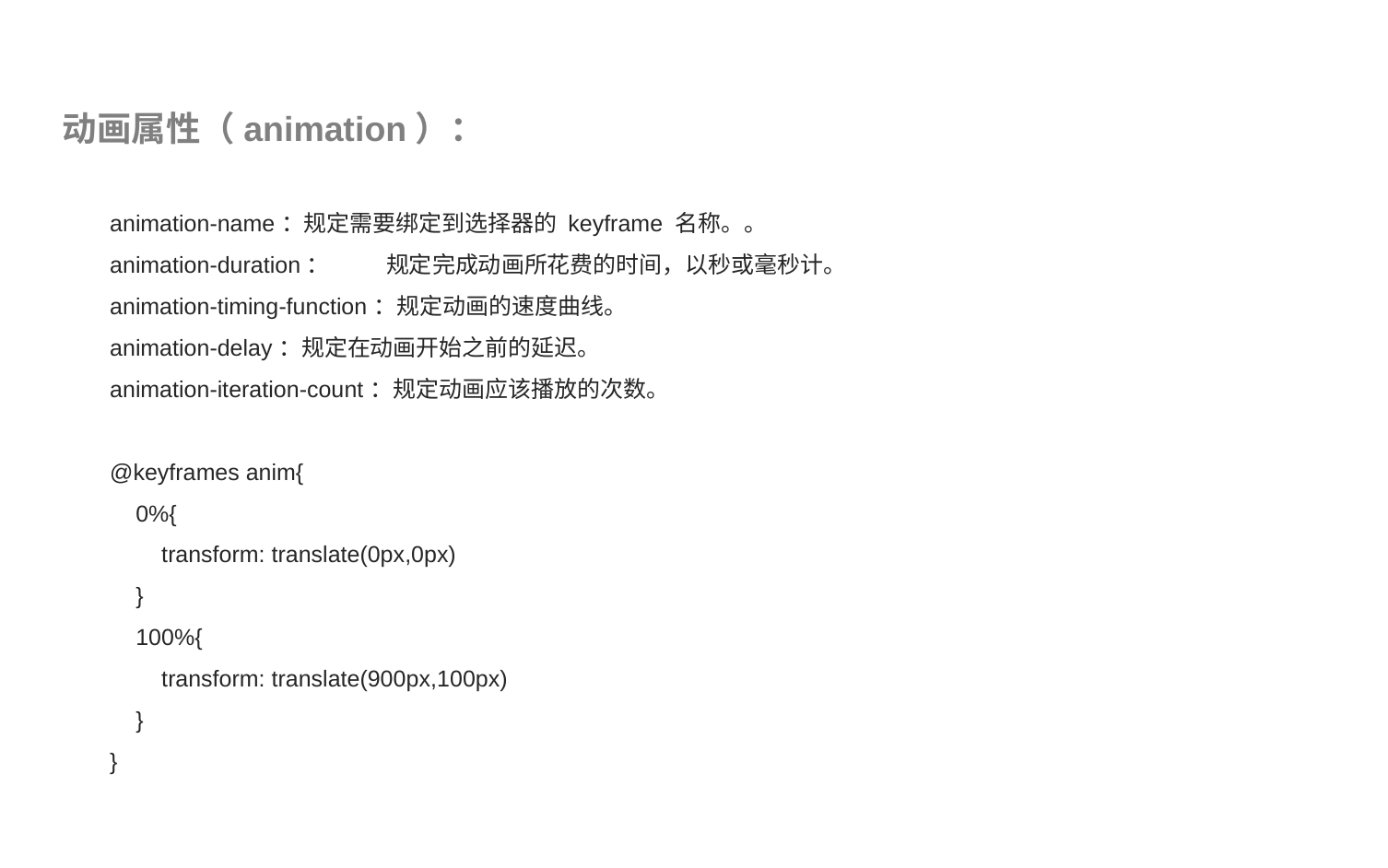

动画属性（animation）：
animation-name：规定需要绑定到选择器的 keyframe 名称。。
animation-duration：	规定完成动画所花费的时间，以秒或毫秒计。
animation-timing-function：规定动画的速度曲线。
animation-delay：规定在动画开始之前的延迟。
animation-iteration-count：规定动画应该播放的次数。

@keyframes anim{
    0%{
        transform: translate(0px,0px)
    }
    100%{
        transform: translate(900px,100px)
    }
}